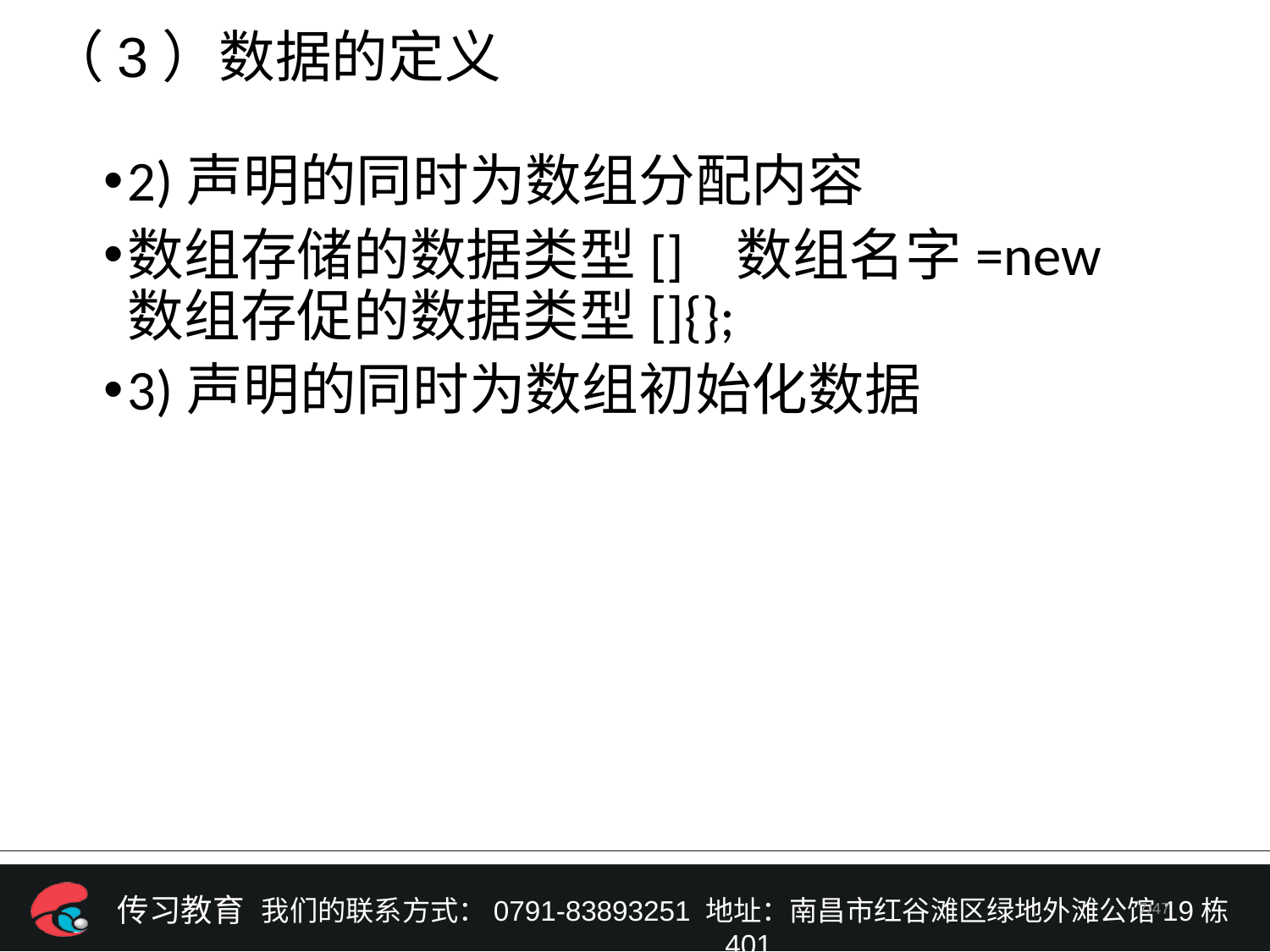

（3）数据的定义
2)声明的同时为数组分配内容
数组存储的数据类型[]   数组名字=new  数组存促的数据类型[]{};
3)声明的同时为数组初始化数据
7/47